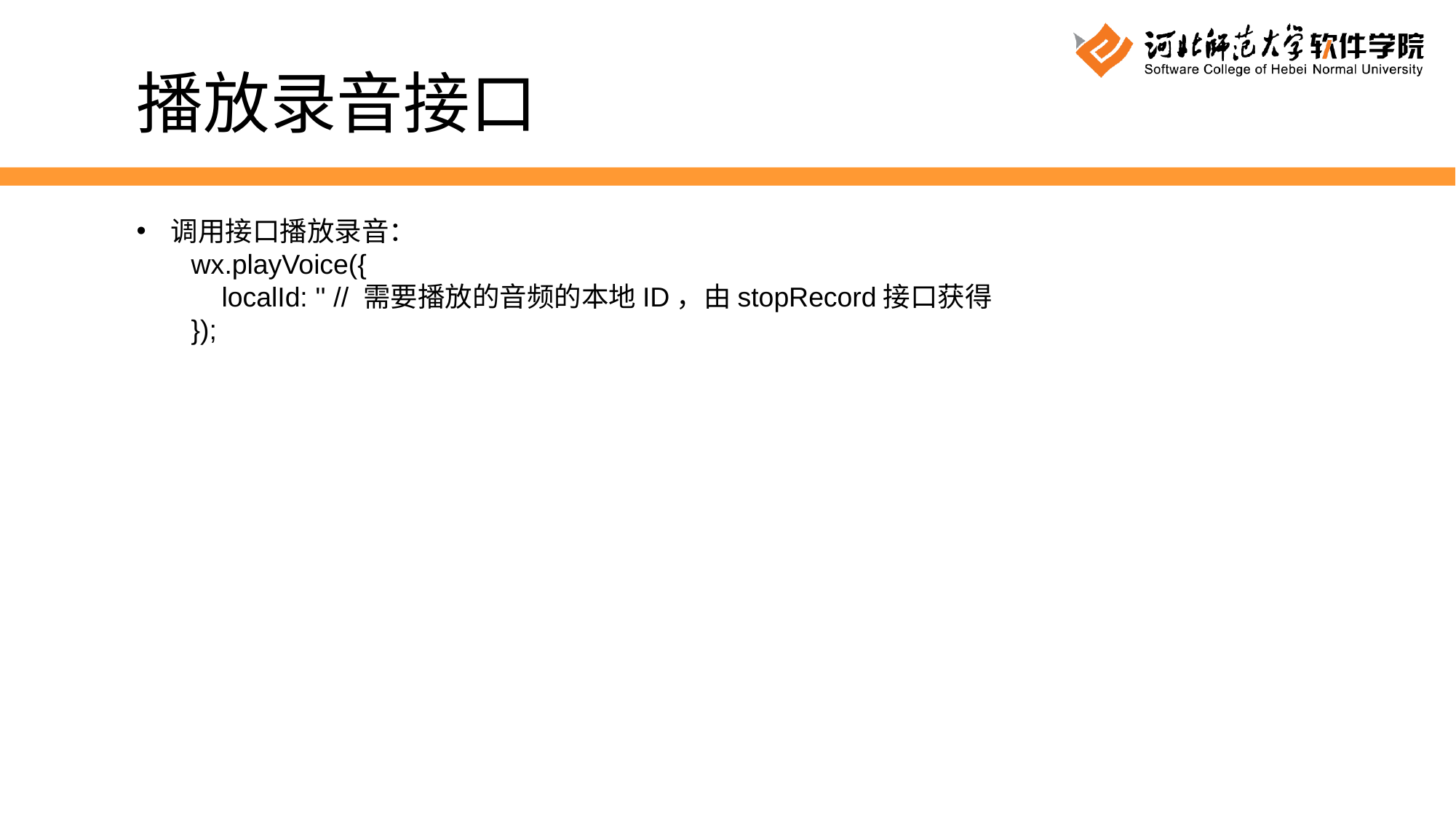

播放录音接口
调用接口播放录音：
wx.playVoice({
    localId: '' // 需要播放的音频的本地ID，由stopRecord接口获得
});